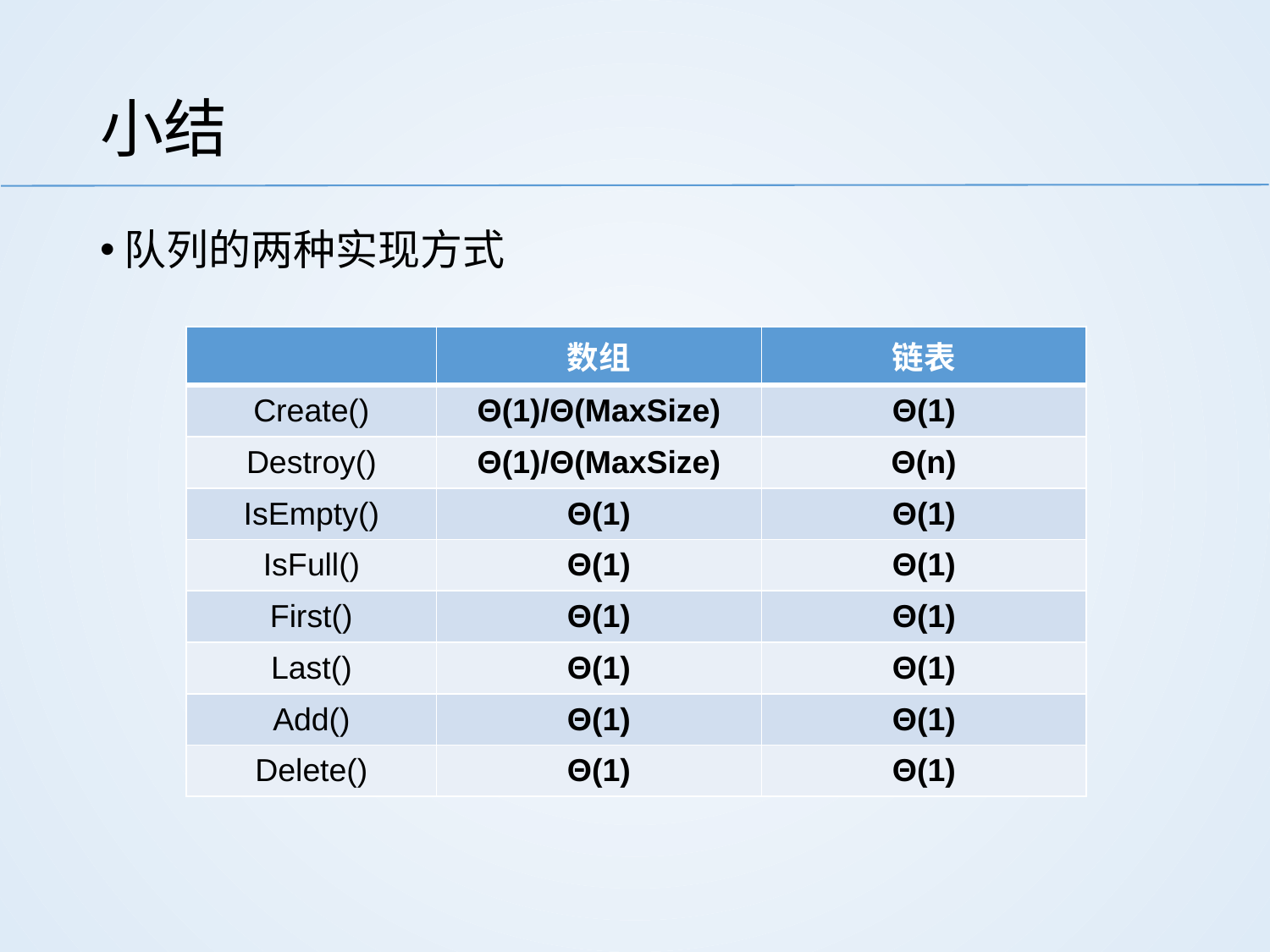

# 小结
队列的两种实现方式
|  | 数组 | 链表 |
| --- | --- | --- |
| Create() | Θ(1)/Θ(MaxSize) | Θ(1) |
| Destroy() | Θ(1)/Θ(MaxSize) | Θ(n) |
| IsEmpty() | Θ(1) | Θ(1) |
| IsFull() | Θ(1) | Θ(1) |
| First() | Θ(1) | Θ(1) |
| Last() | Θ(1) | Θ(1) |
| Add() | Θ(1) | Θ(1) |
| Delete() | Θ(1) | Θ(1) |
32